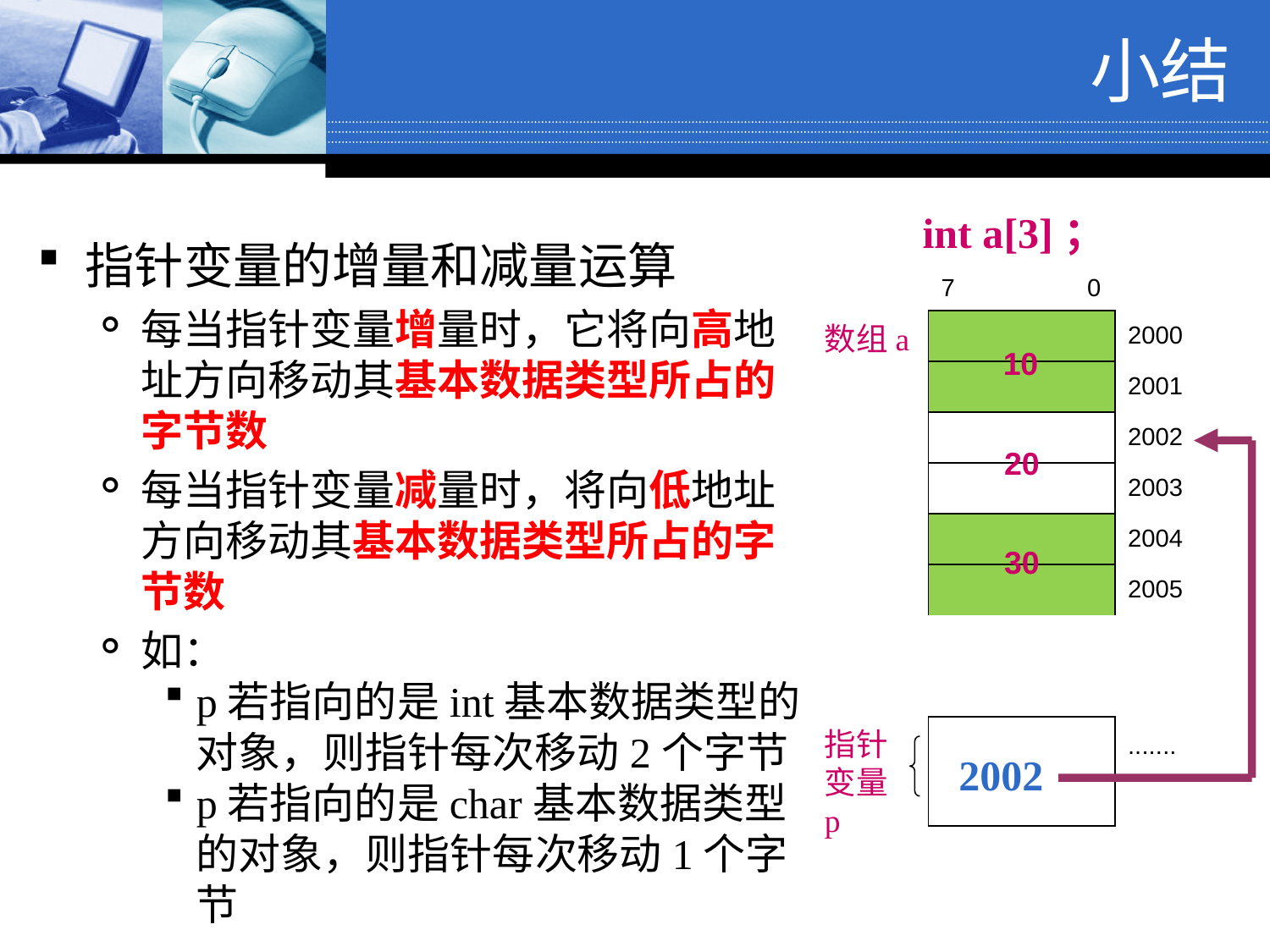

小结
int a[3]；

指针变量的增量和减量运算
每当指针变量增量时，它将向高地址方向移动其基本数据类型所占的字节数
每当指针变量减量时，将向低地址方向移动其基本数据类型所占的字节数
如：
p若指向的是int基本数据类型的对象，则指针每次移动2个字节
p若指向的是char基本数据类型的对象，则指针每次移动1个字节
| 7 0 |  |
| --- | --- |
|  | 2000 |
|  | 2001 |
|  | 2002 |
|  | 2003 |
|  | 2004 |
|  | 2005 |
|  |  |
|  |  |
|  | ....... |
|  |  |
数组a
10
20

30
指针变量 p

2002